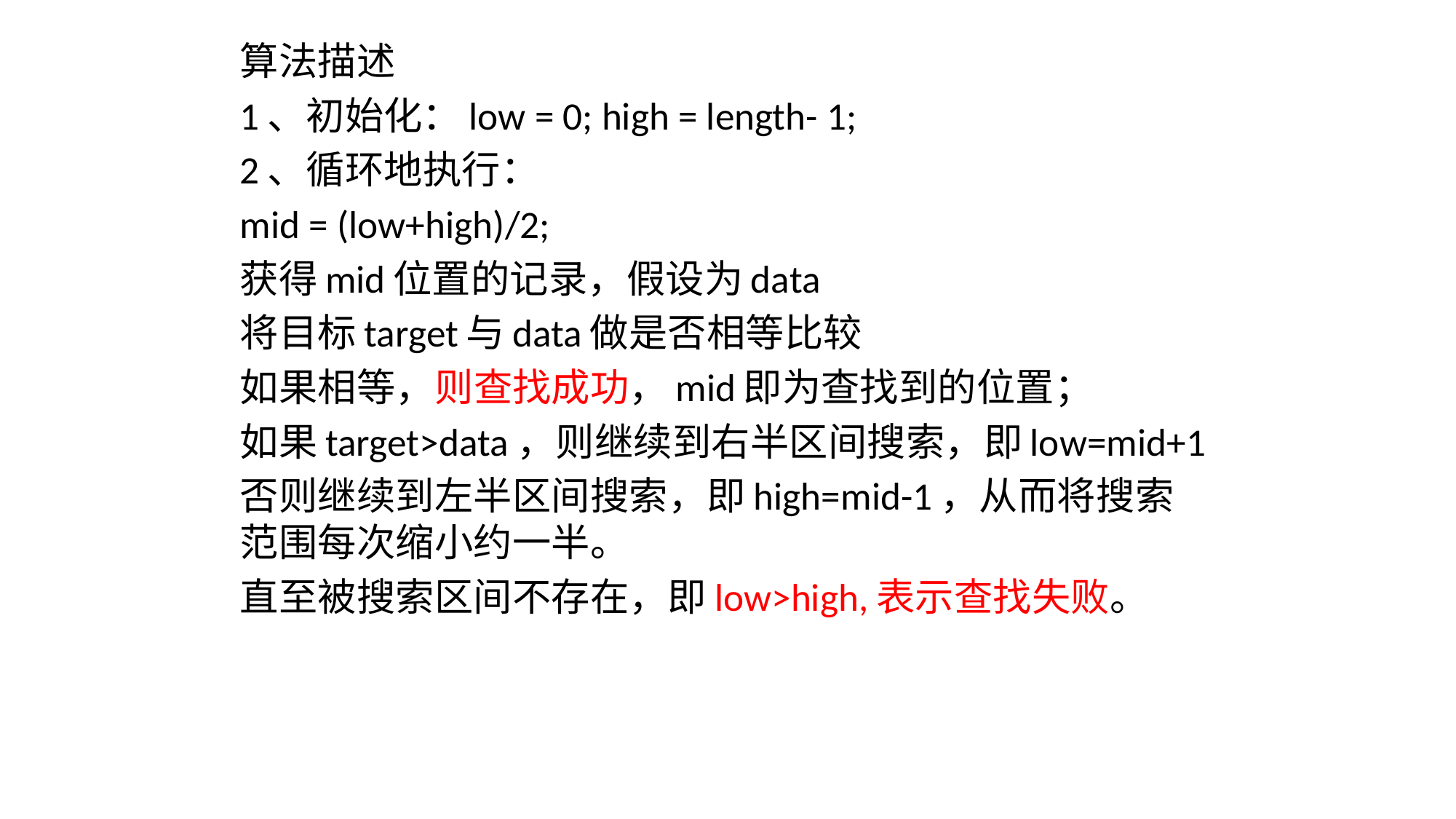

算法描述
1、初始化：low = 0; high = length- 1;
2、循环地执行：
mid = (low+high)/2;
获得mid位置的记录，假设为data
将目标target与data做是否相等比较
如果相等，则查找成功，mid即为查找到的位置；
如果target>data，则继续到右半区间搜索，即low=mid+1
否则继续到左半区间搜索，即high=mid-1，从而将搜索范围每次缩小约一半。
直至被搜索区间不存在，即low>high,表示查找失败。